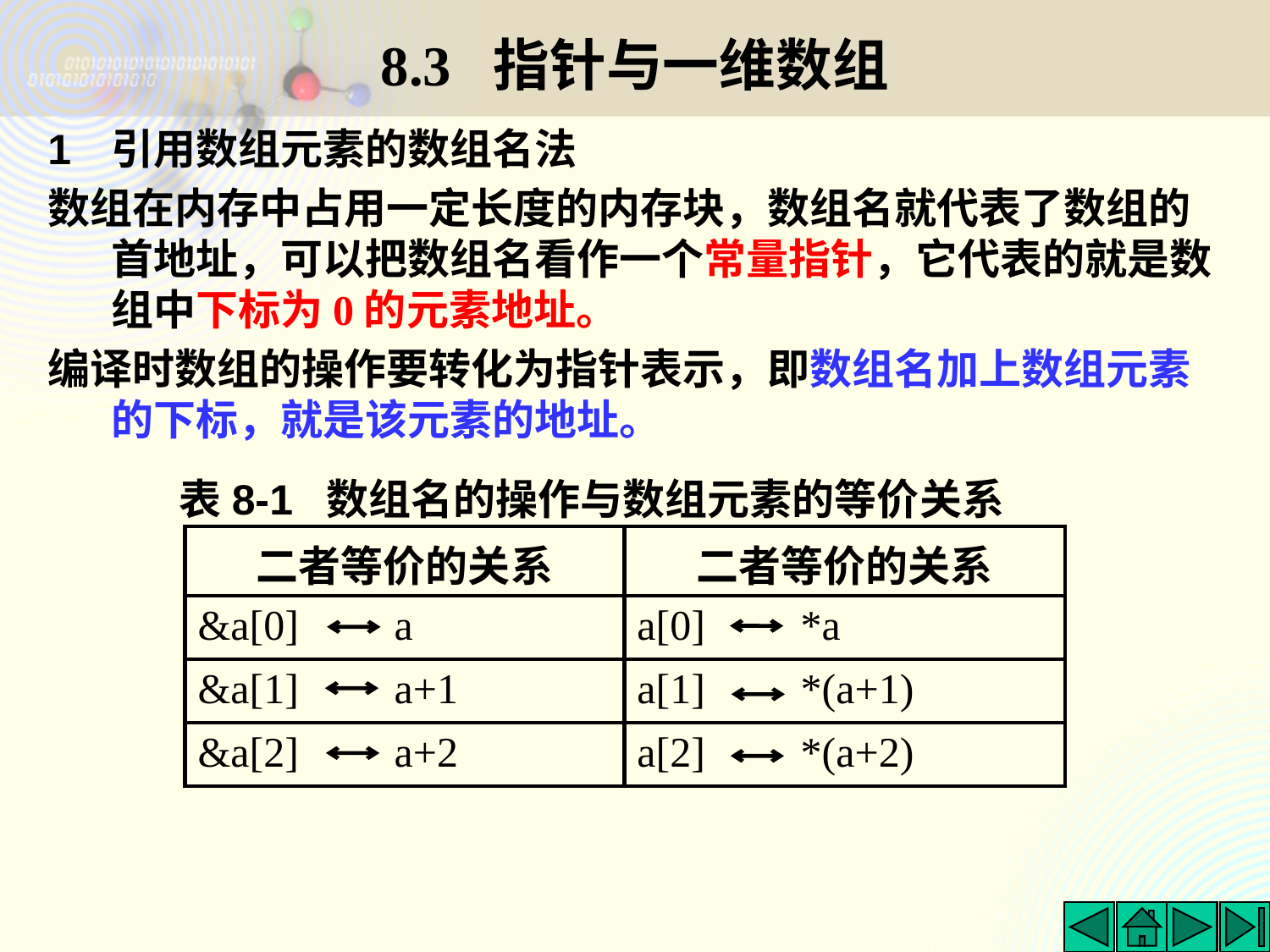

# 8.3  指针与一维数组
引用数组元素的数组名法
数组在内存中占用一定长度的内存块，数组名就代表了数组的首地址，可以把数组名看作一个常量指针，它代表的就是数组中下标为0的元素地址。
编译时数组的操作要转化为指针表示，即数组名加上数组元素的下标，就是该元素的地址。

表8-1  数组名的操作与数组元素的等价关系
| 二者等价的关系 | 二者等价的关系 |
| --- | --- |
| &a[0] a | a[0] \*a |
| &a[1] a+1 | a[1] \*(a+1) |
| &a[2] a+2 | a[2] \*(a+2) |